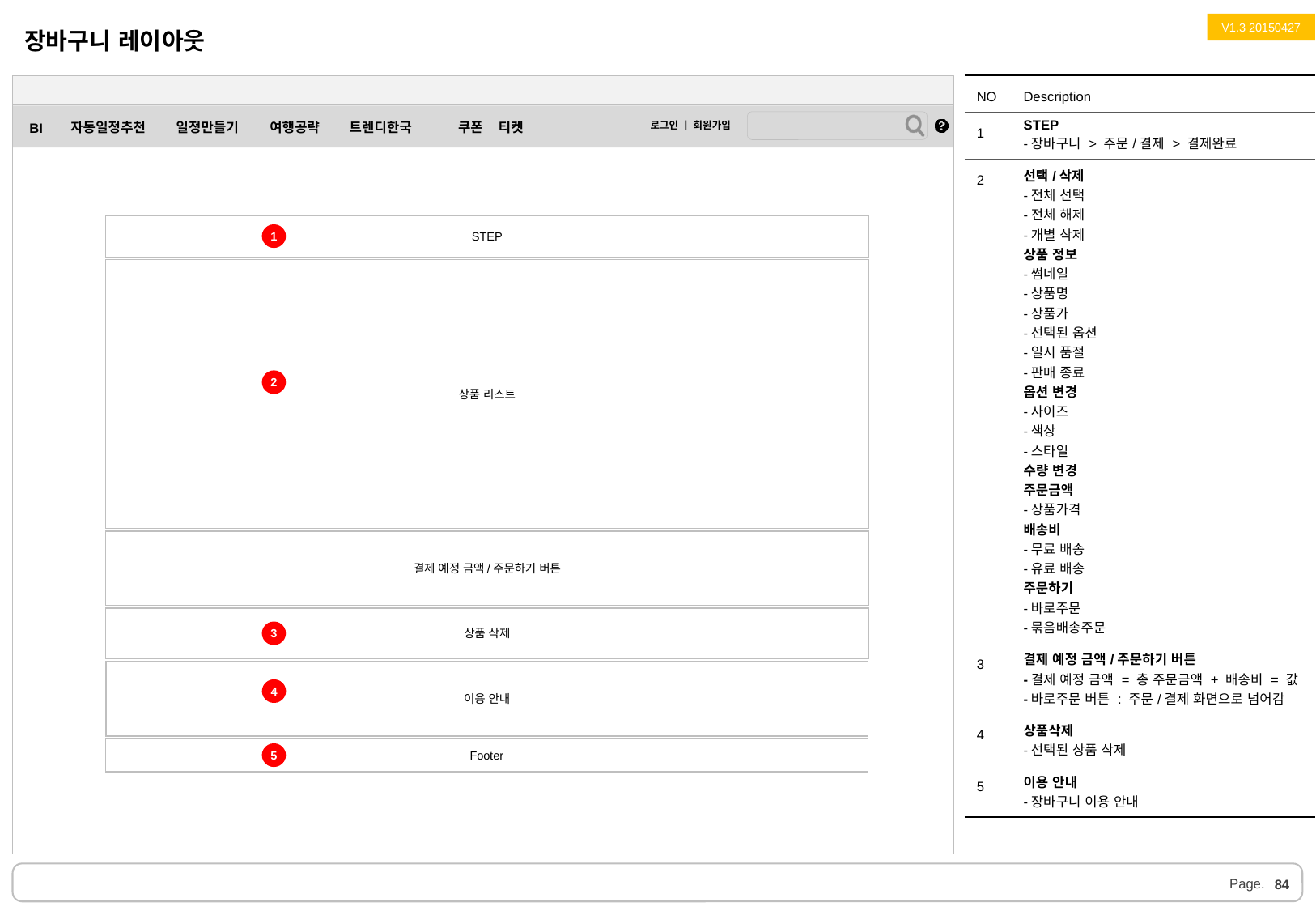

장바구니 레이아웃
V1.3 20150427
| NO | Description |
| --- | --- |
| 1 | STEP -장바구니 > 주문/결제 > 결제완료 |
| 2 | 선택/삭제 -전체 선택 -전체 해제 -개별 삭제 상품 정보 -썸네일 -상품명 -상품가 -선택된 옵션 -일시 품절 -판매 종료 옵션 변경 -사이즈 -색상 -스타일 수량 변경 주문금액 -상품가격 배송비 -무료 배송 -유료 배송 주문하기 -바로주문 -묶음배송주문 |
| 3 | 결제 예정 금액/주문하기 버튼 -결제 예정 금액 = 총 주문금액 + 배송비 = 값 -바로주문 버튼 : 주문/결제 화면으로 넘어감 |
| 4 | 상품삭제 -선택된 상품 삭제 |
| 5 | 이용 안내 -장바구니 이용 안내 |
STEP
1
상품 리스트
2
결제 예정 금액/주문하기 버튼
상품 삭제
3
이용 안내
4
Footer
5
84